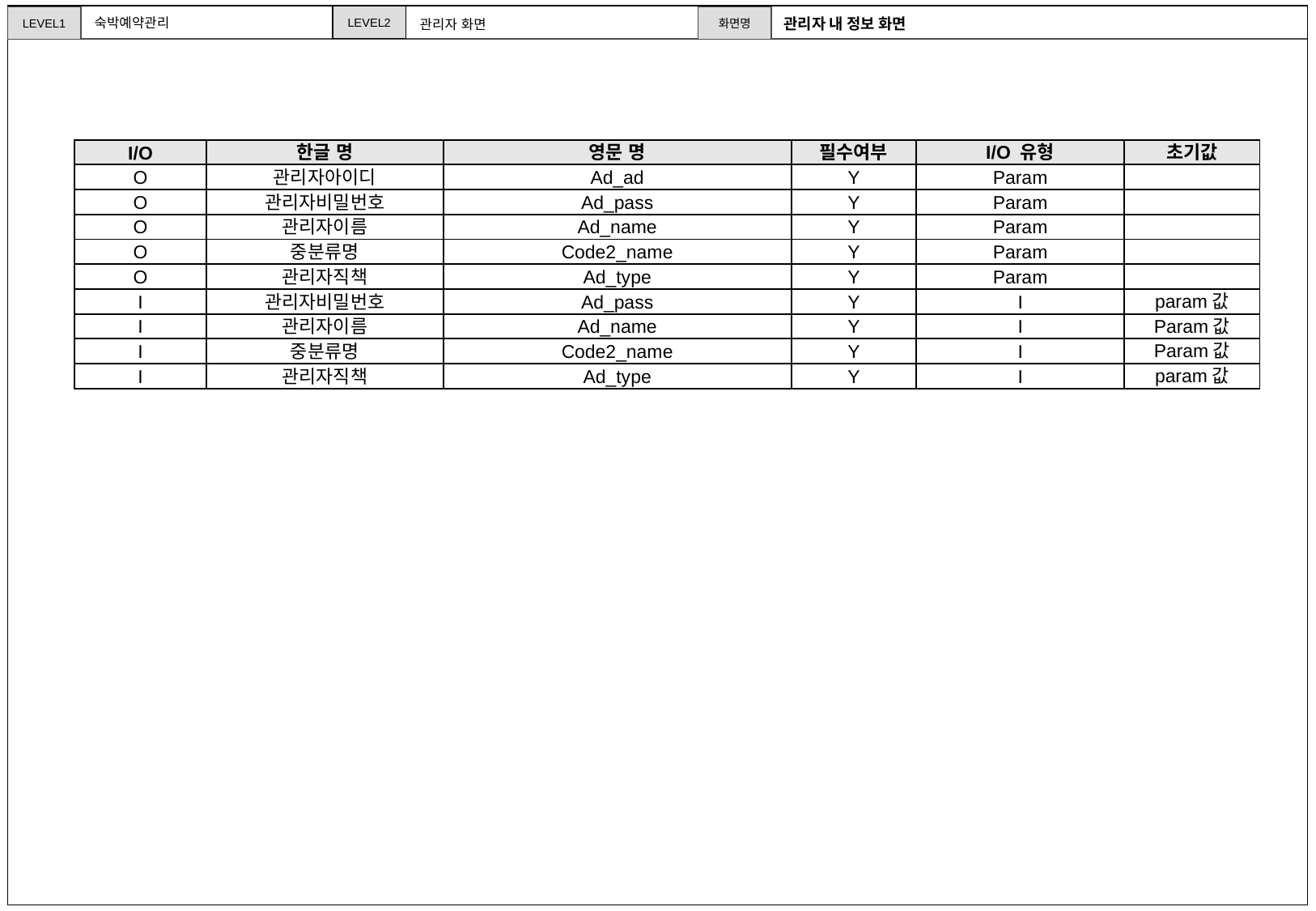

관리자 내 정보 화면
숙박예약관리
관리자 화면
| I/O | 한글 명 | 영문 명 | 필수여부 | I/O 유형 | 초기값 |
| --- | --- | --- | --- | --- | --- |
| O | 관리자아이디 | Ad\_ad | Y | Param |  |
| O | 관리자비밀번호 | Ad\_pass | Y | Param |  |
| O | 관리자이름 | Ad\_name | Y | Param |  |
| O | 중분류명 | Code2\_name | Y | Param |  |
| O | 관리자직책 | Ad\_type | Y | Param |  |
| I | 관리자비밀번호 | Ad\_pass | Y | I | param값 |
| I | 관리자이름 | Ad\_name | Y | I | Param값 |
| I | 중분류명 | Code2\_name | Y | I | Param값 |
| I | 관리자직책 | Ad\_type | Y | I | param값 |